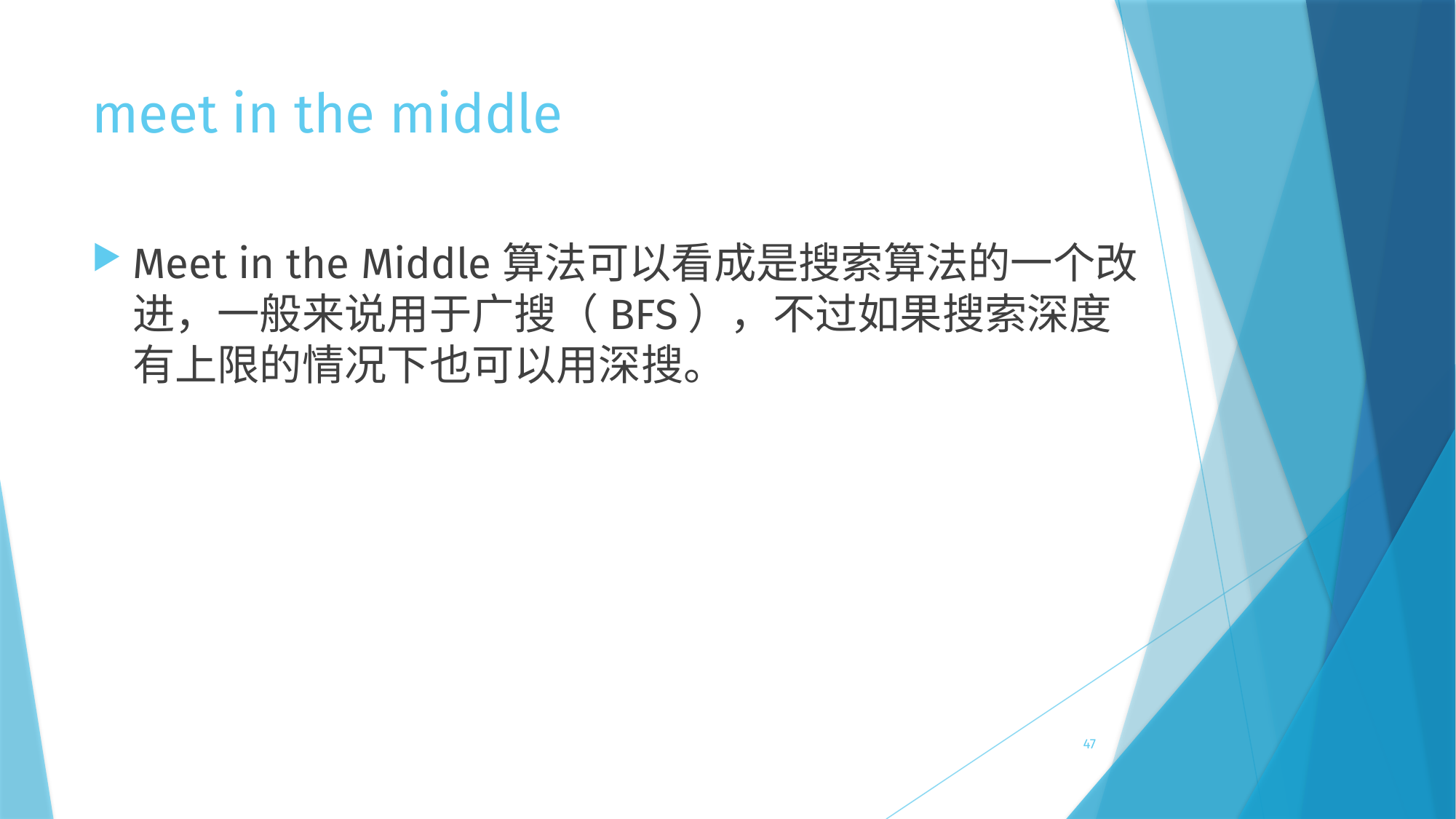

# meet in the middle
Meet in the Middle算法可以看成是搜索算法的一个改进，一般来说用于广搜（BFS），不过如果搜索深度有上限的情况下也可以用深搜。

47